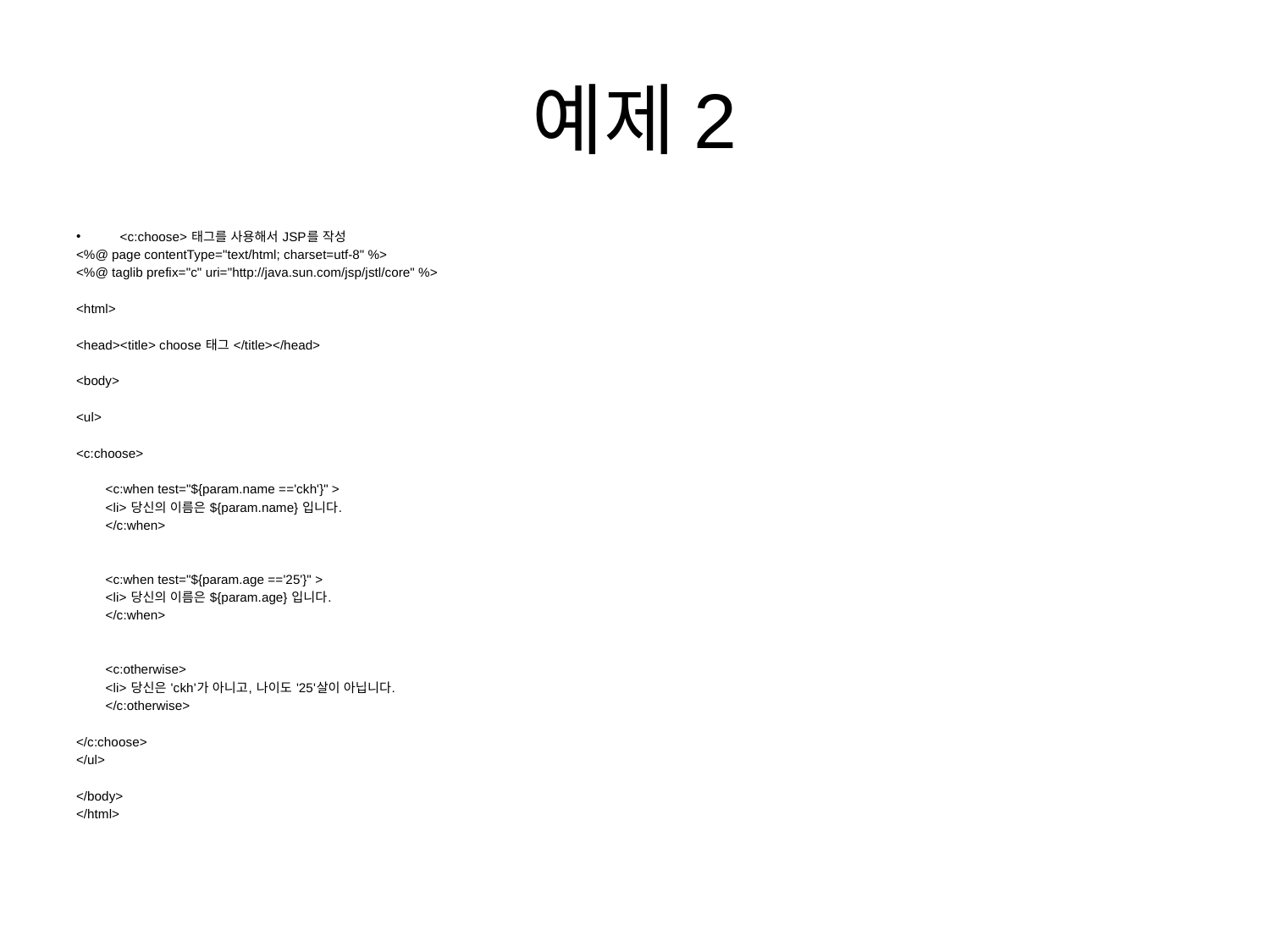

# 예제2
<c:choose> 태그를 사용해서 JSP를 작성
<%@ page contentType="text/html; charset=utf-8" %>
<%@ taglib prefix="c" uri="http://java.sun.com/jsp/jstl/core" %>

<html>

<head><title> choose 태그 </title></head>

<body>

<ul>

<c:choose>

	<c:when test="${param.name =='ckh'}" >
	<li> 당신의 이름은 ${param.name} 입니다.
 	</c:when>

	<c:when test="${param.age =='25'}" >
	<li> 당신의 이름은 ${param.age} 입니다.
 	</c:when>

	<c:otherwise>
	<li> 당신은 'ckh'가 아니고, 나이도 '25'살이 아닙니다.
	</c:otherwise>

</c:choose>
</ul>

</body>
</html>